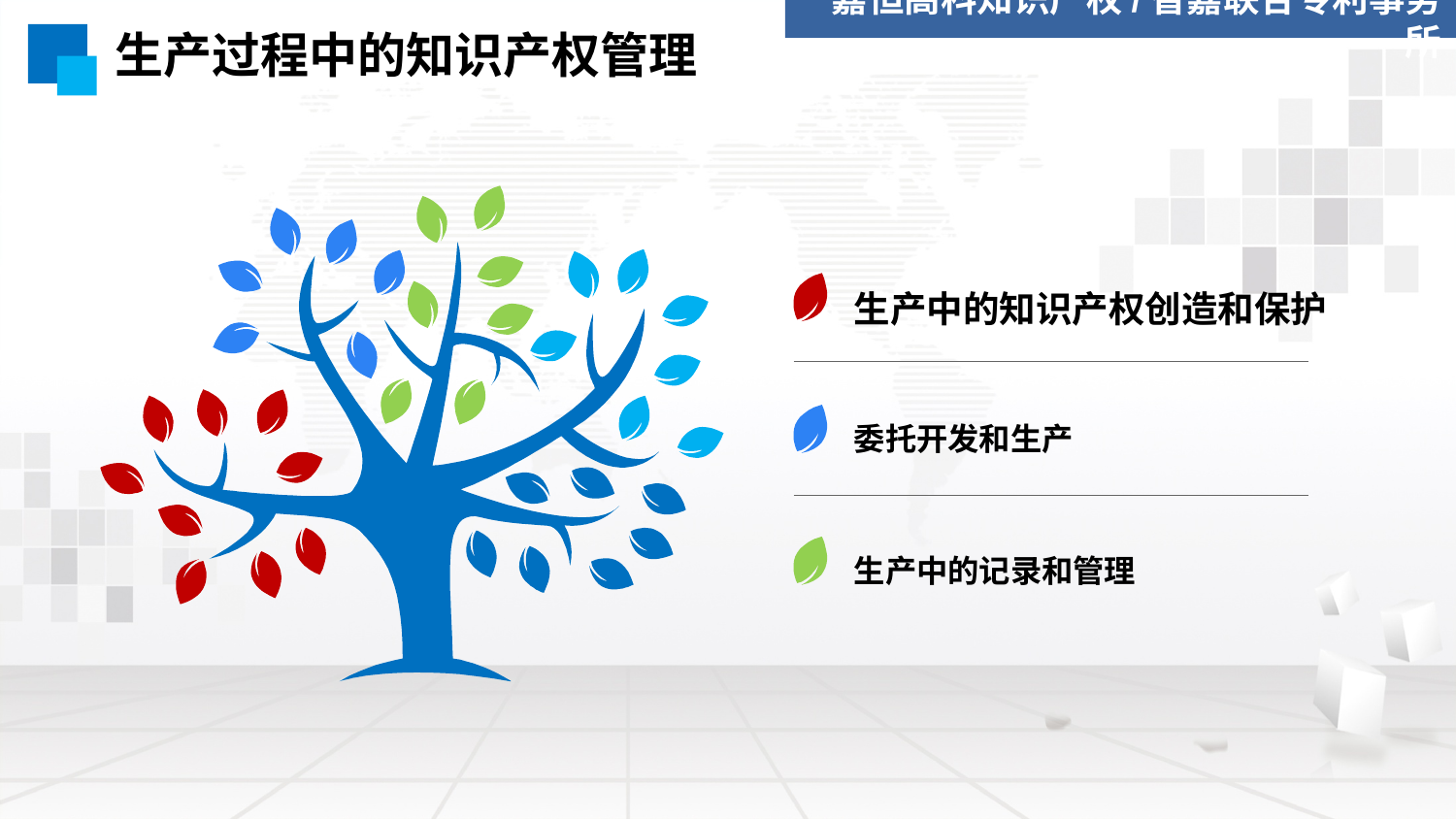

嘉恒高科知识产权/智嘉联合专利事务所
# 生产过程中的知识产权管理

生产中的知识产权创造和保护

委托开发和生产

生产中的记录和管理